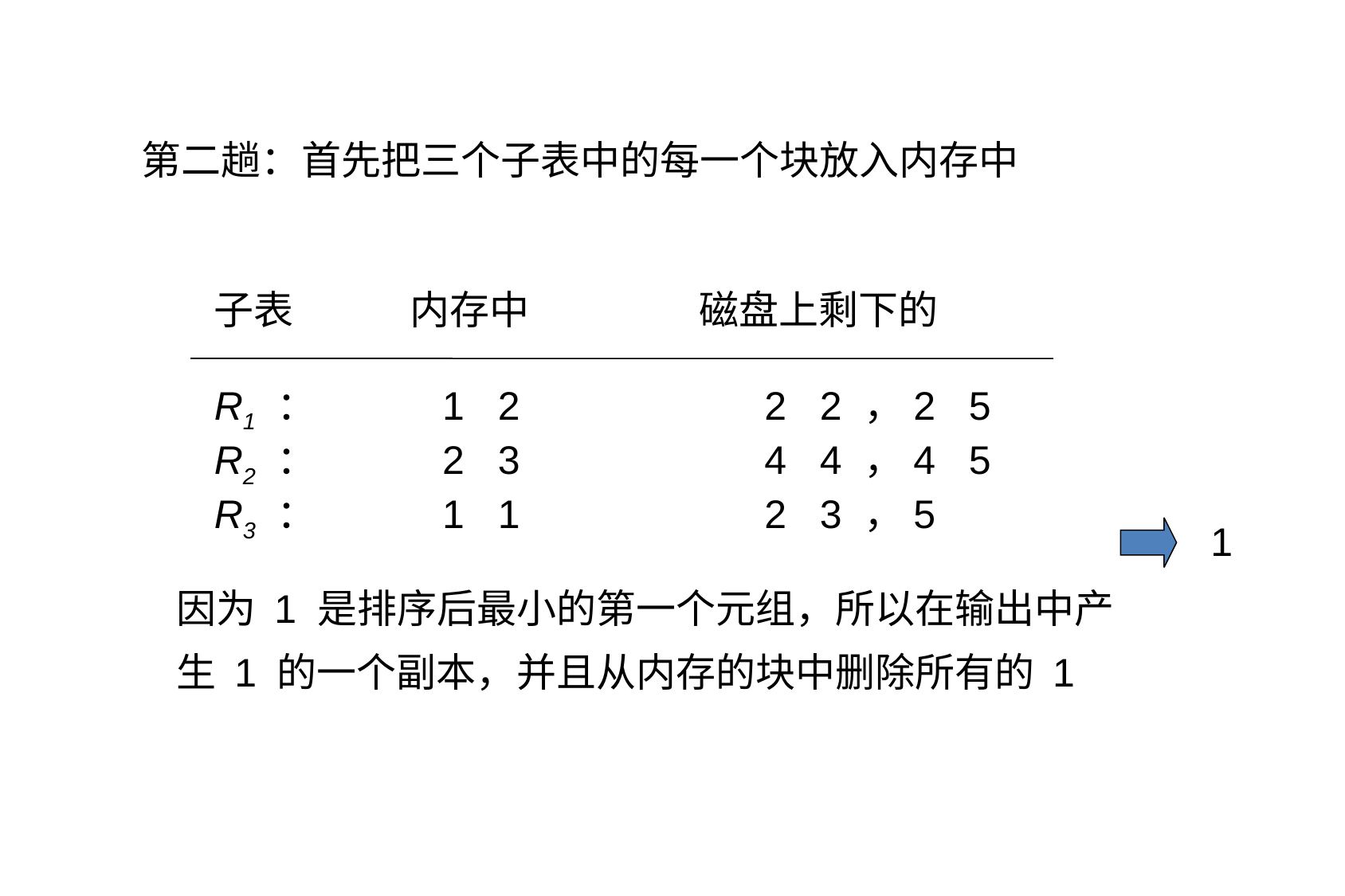

第二趟：首先把三个子表中的每一个块放入内存中
子表             内存中                   磁盘上剩下的

R1 ：             1   2                      2   2 ，2   5
R2 ：             2   3                      4   4 ，4   5
R3 ：             1   1                      2   3 ，5

1

因为 1 是排序后最小的第一个元组，所以在输出中产

生 1 的一个副本，并且从内存的块中删除所有的 1
14